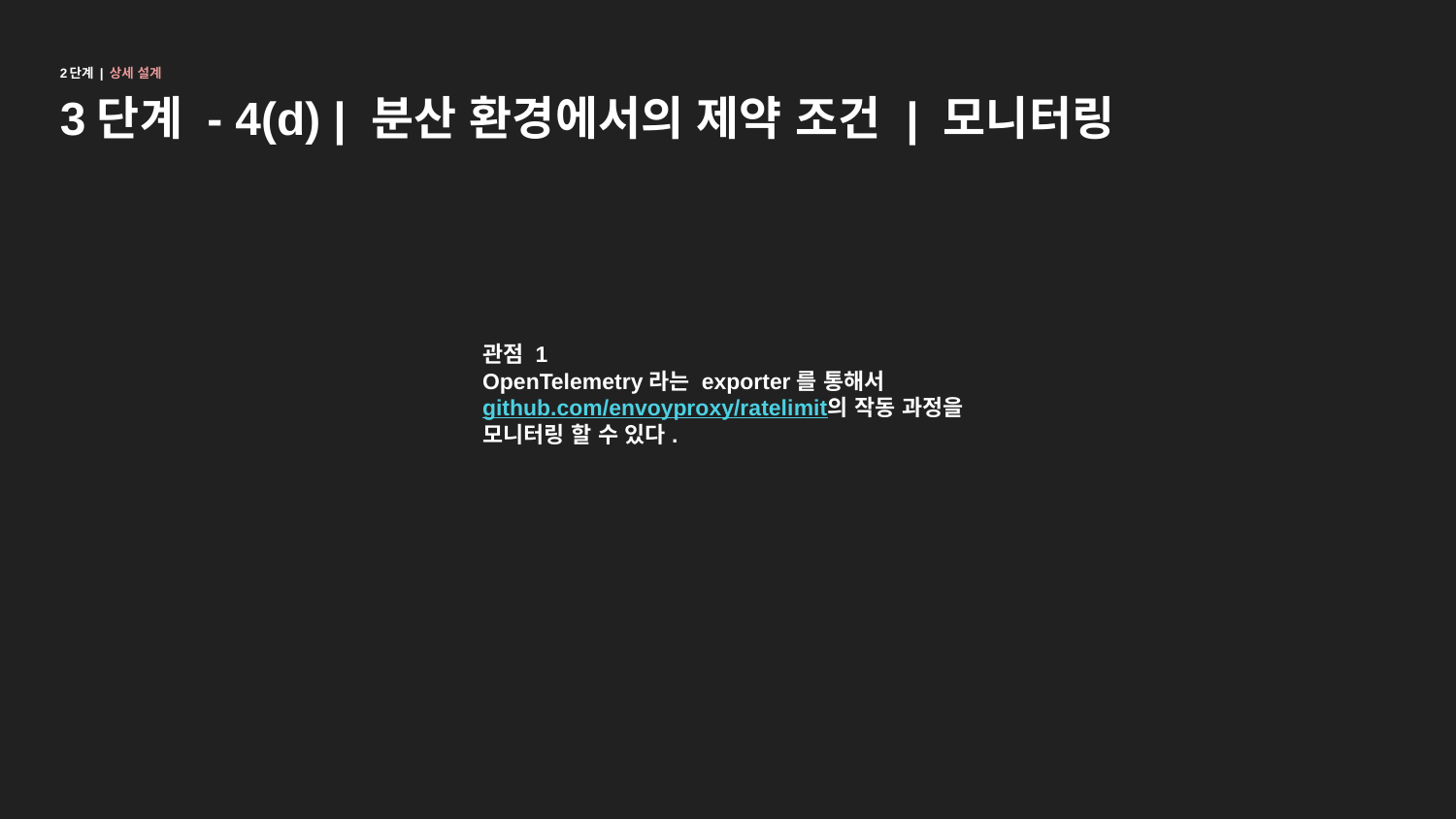

# 2단계 | 상세 설계
3단계 - 4(d) | 분산 환경에서의 제약 조건 | 모니터링
관점 1
OpenTelemetry라는 exporter를 통해서 github.com/envoyproxy/ratelimit의 작동 과정을 모니터링 할 수 있다.